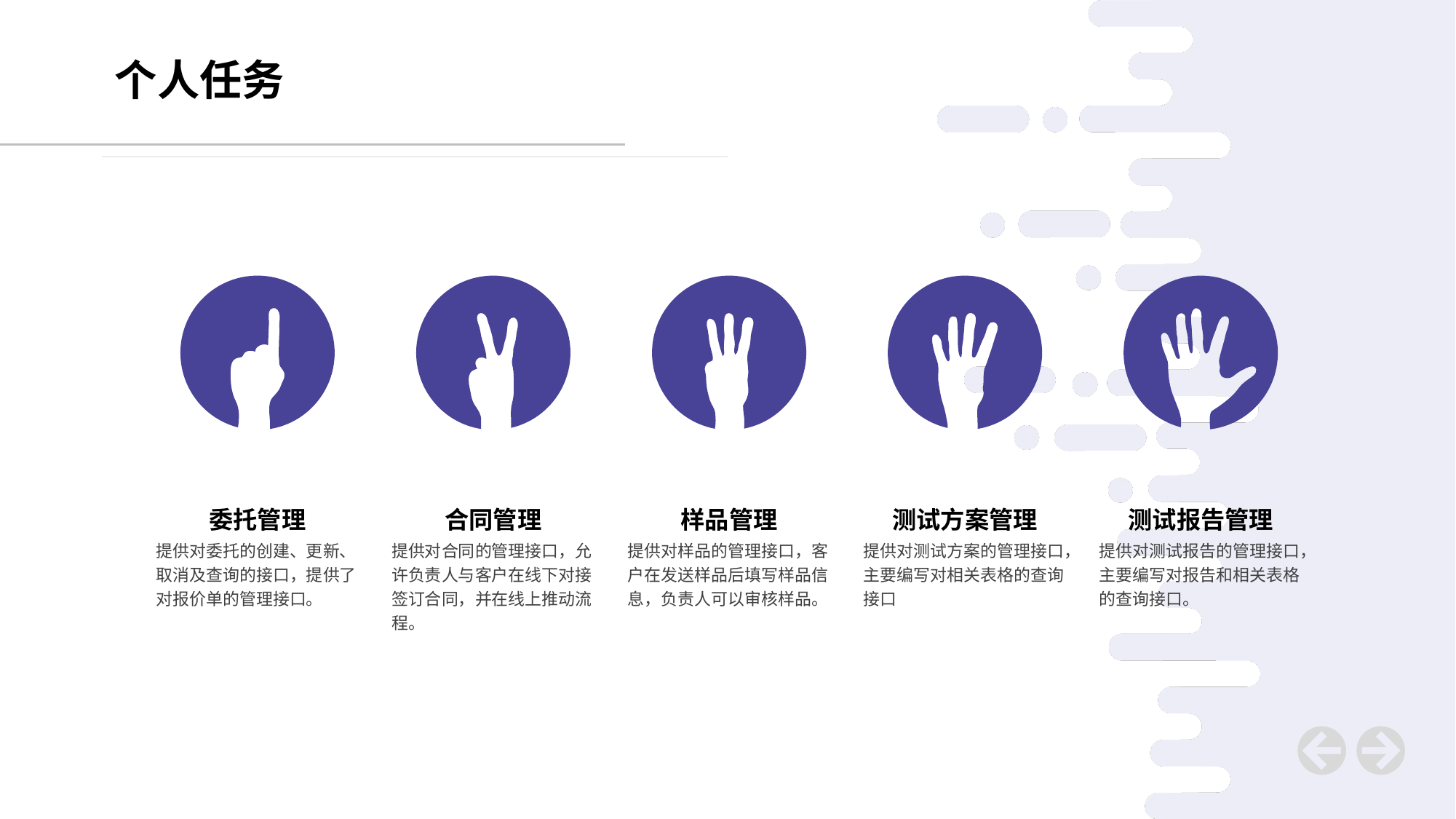

个人任务

委托管理
提供对委托的创建、更新、取消及查询的接口，提供了对报价单的管理接口。
合同管理
提供对合同的管理接口，允许负责人与客户在线下对接签订合同，并在线上推动流程。
样品管理
提供对样品的管理接口，客户在发送样品后填写样品信息，负责人可以审核样品。
测试方案管理
提供对测试方案的管理接口，主要编写对相关表格的查询接口
测试报告管理
提供对测试报告的管理接口，主要编写对报告和相关表格的查询接口。